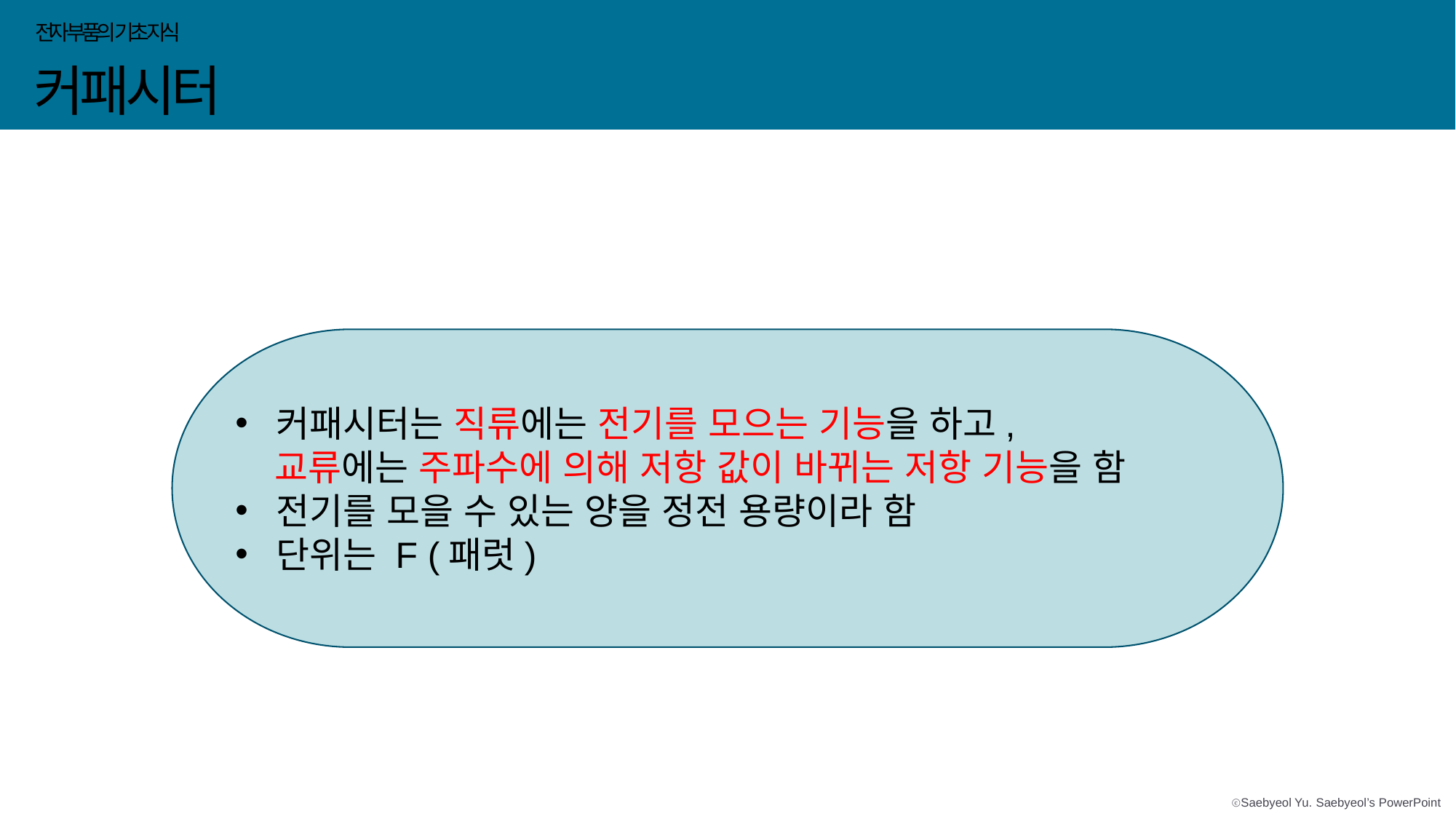

커패시터

전자 부품의  기초 지식
커패시터는 직류에는 전기를 모으는 기능을 하고,
   교류에는 주파수에 의해 저항 값이 바뀌는 저항 기능을 함
전기를 모을 수 있는 양을 정전 용량이라 함
단위는 F (패럿)